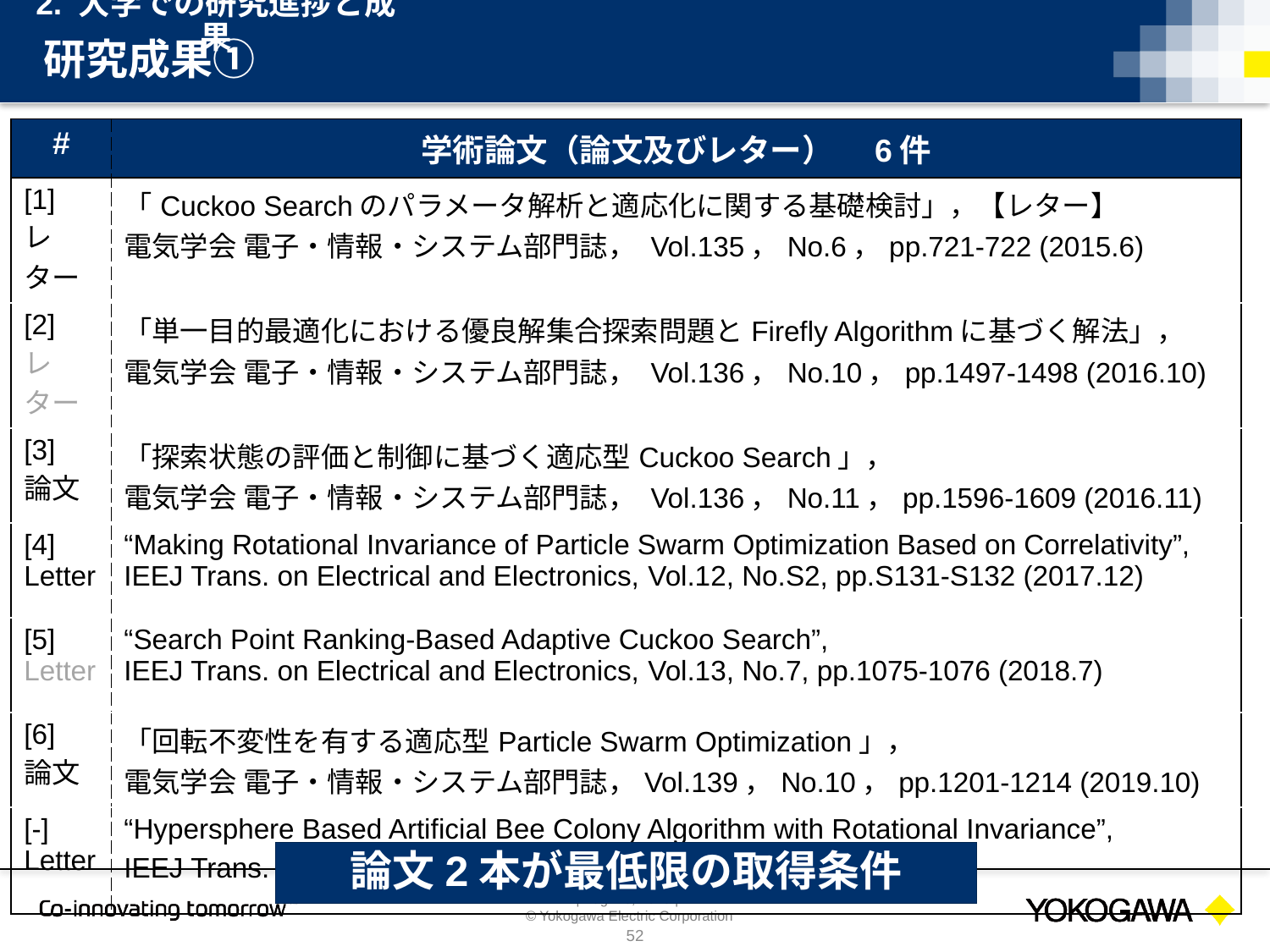

2. 大学での研究進捗と成果
# 研究成果①
| # | 学術論文（論文及びレター）　6件 |
| --- | --- |
| [1] レター | 「Cuckoo Searchのパラメータ解析と適応化に関する基礎検討」，【レター】 電気学会 電子・情報・システム部門誌， Vol.135，No.6，pp.721-722 (2015.6) |
| [2] レター | 「単一目的最適化における優良解集合探索問題とFirefly Algorithmに基づく解法」， 電気学会 電子・情報・システム部門誌， Vol.136，No.10，pp.1497-1498 (2016.10) |
| [3] 論文 | 「探索状態の評価と制御に基づく適応型Cuckoo Search」， 電気学会 電子・情報・システム部門誌， Vol.136，No.11，pp.1596-1609 (2016.11) |
| [4] Letter | “Making Rotational Invariance of Particle Swarm Optimization Based on Correlativity”, IEEJ Trans. on Electrical and Electronics, Vol.12, No.S2, pp.S131-S132 (2017.12) |
| [5] Letter | “Search Point Ranking-Based Adaptive Cuckoo Search”, IEEJ Trans. on Electrical and Electronics, Vol.13, No.7, pp.1075-1076 (2018.7) |
| [6] 論文 | 「回転不変性を有する適応型Particle Swarm Optimization」， 電気学会 電子・情報・システム部門誌，Vol.139，No.10，pp.1201-1214 (2019.10) |
| [-] Letter | “Hypersphere Based Artificial Bee Colony Algorithm with Rotational Invariance”, IEEJ Trans. on Electrical and Electronics (2020) 【投稿予定】 |
論文2本が最低限の取得条件
52